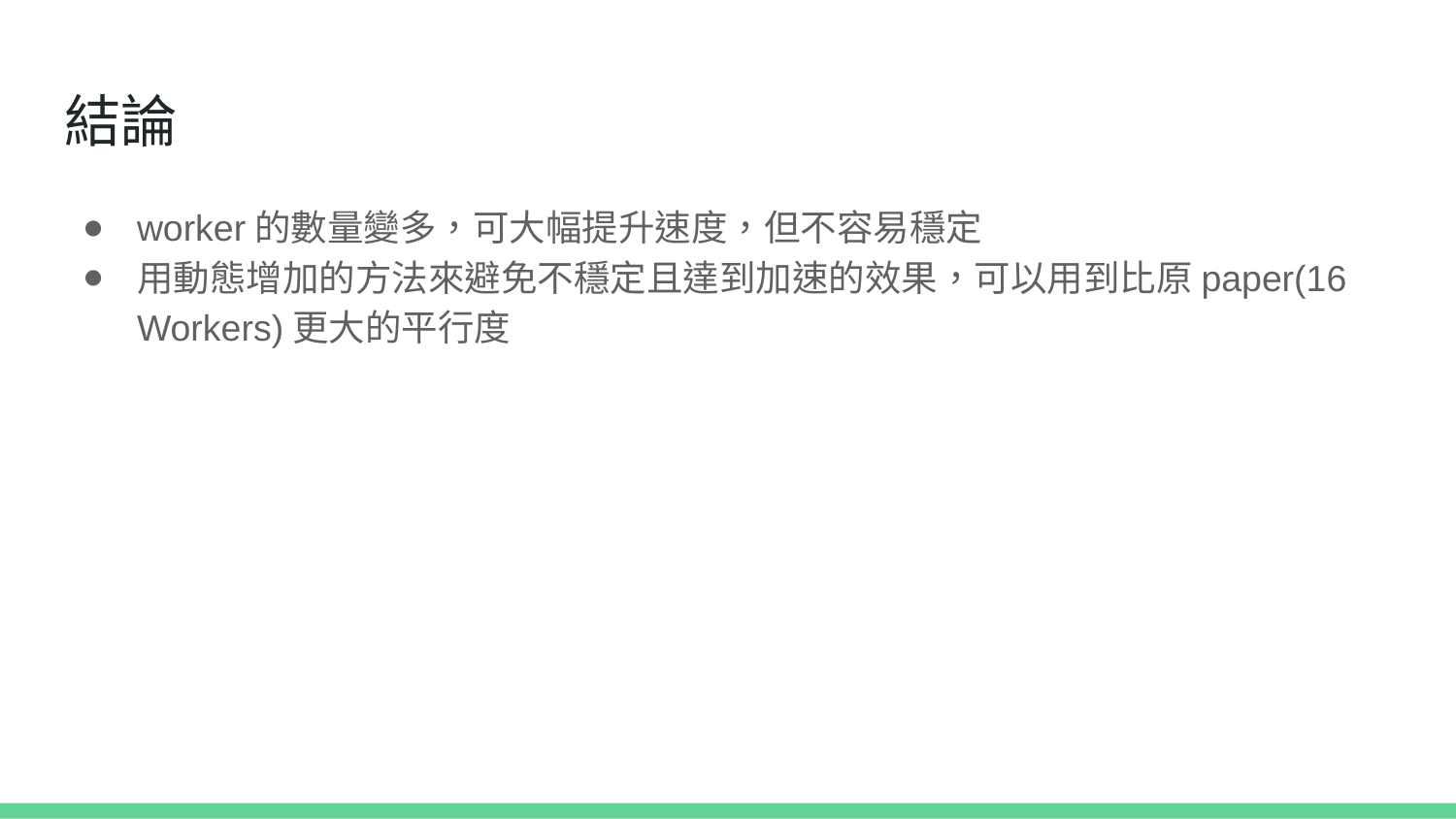

# 結論
worker的數量變多，可大幅提升速度，但不容易穩定
用動態增加的方法來避免不穩定且達到加速的效果，可以用到比原paper(16 Workers)更大的平行度